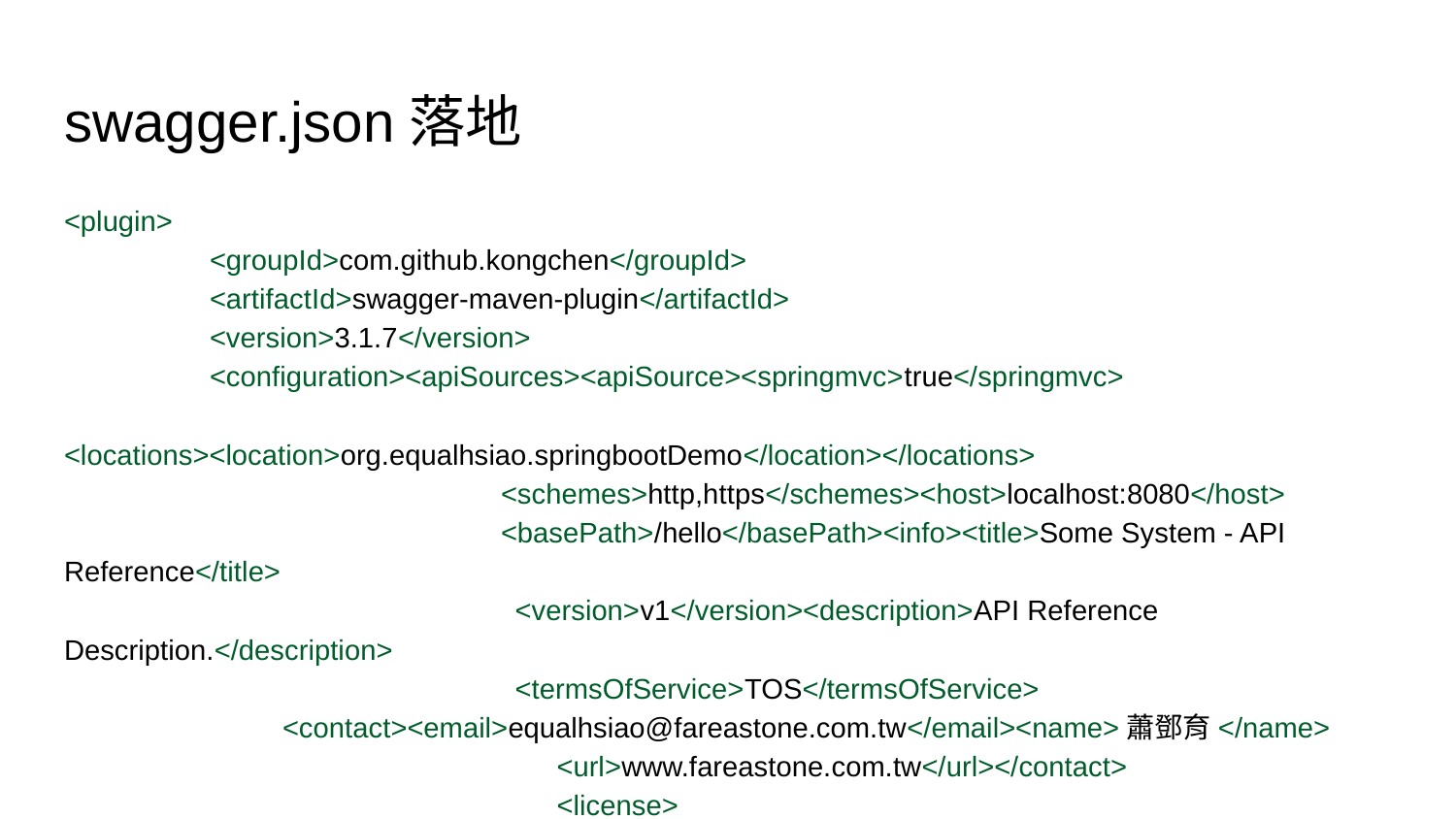

# swagger.json落地
<plugin>
	<groupId>com.github.kongchen</groupId>
	<artifactId>swagger-maven-plugin</artifactId>
	<version>3.1.7</version>
	<configuration><apiSources><apiSource><springmvc>true</springmvc>
		                	<locations><location>org.equalhsiao.springbootDemo</location></locations>
		                	<schemes>http,https</schemes><host>localhost:8080</host>
		                	<basePath>/hello</basePath><info><title>Some System - API Reference</title>
		                    <version>v1</version><description>API Reference Description.</description>
		                    <termsOfService>TOS</termsOfService>
<contact><email>equalhsiao@fareastone.com.tw</email><name>蕭鄧育</name>
		       <url>www.fareastone.com.tw</url></contact>
		       <license>                       <url>http://www.apache.org/licenses/LICENSE-2.0.html</url>
		        		<name>Apache 2.0</name>
		         </license></info>